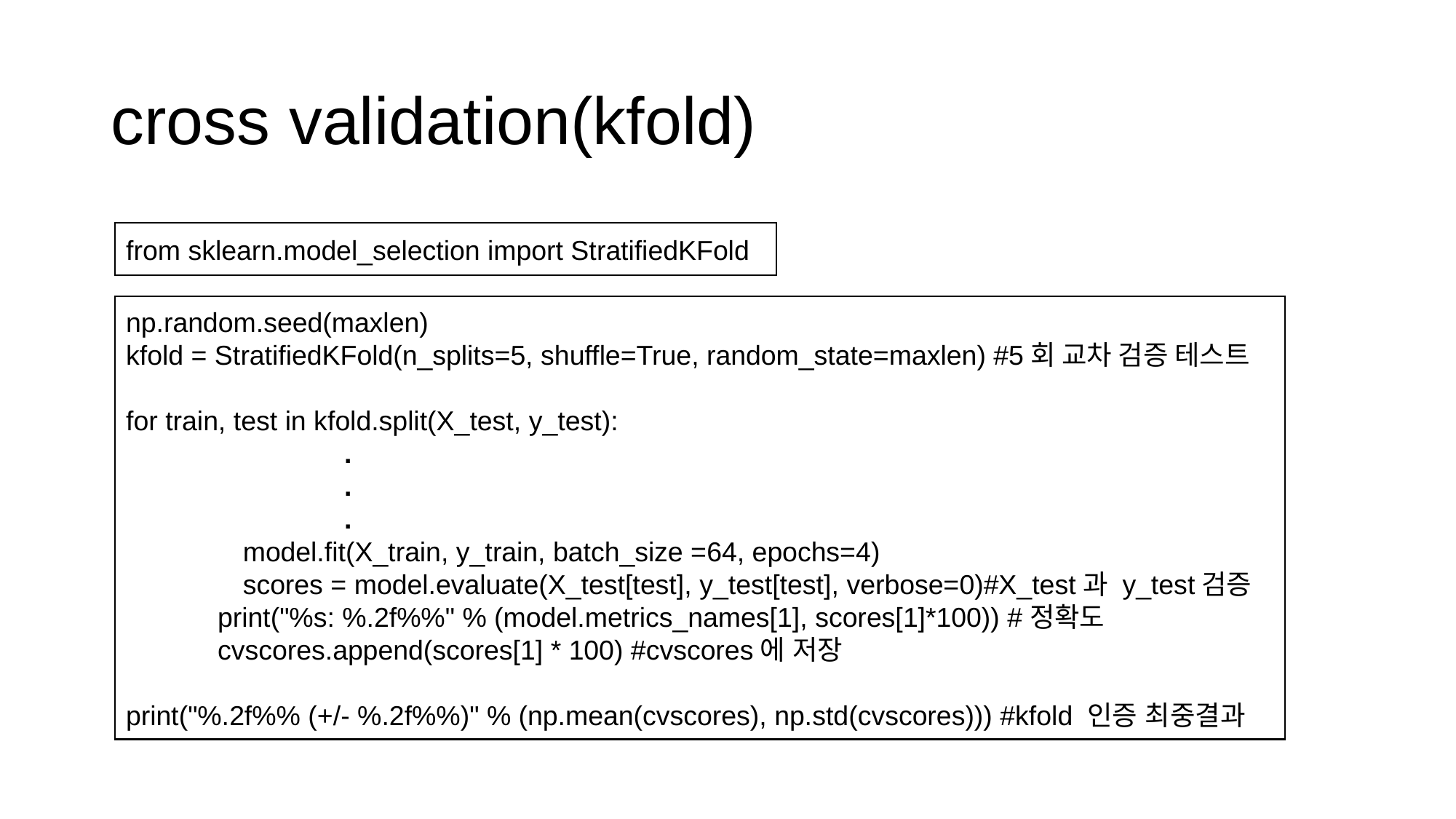

# cross validation(kfold)
from sklearn.model_selection import StratifiedKFold
np.random.seed(maxlen)
kfold = StratifiedKFold(n_splits=5, shuffle=True, random_state=maxlen) #5회 교차 검증 테스트

for train, test in kfold.split(X_test, y_test):
		.
		.
		.
	 model.fit(X_train, y_train, batch_size =64, epochs=4)
	 scores = model.evaluate(X_test[test], y_test[test], verbose=0)#X_test과 y_test검증
            print("%s: %.2f%%" % (model.metrics_names[1], scores[1]*100)) #정확도
            cvscores.append(scores[1] * 100) #cvscores에 저장

print("%.2f%% (+/- %.2f%%)" % (np.mean(cvscores), np.std(cvscores))) #kfold 인증 최중결과